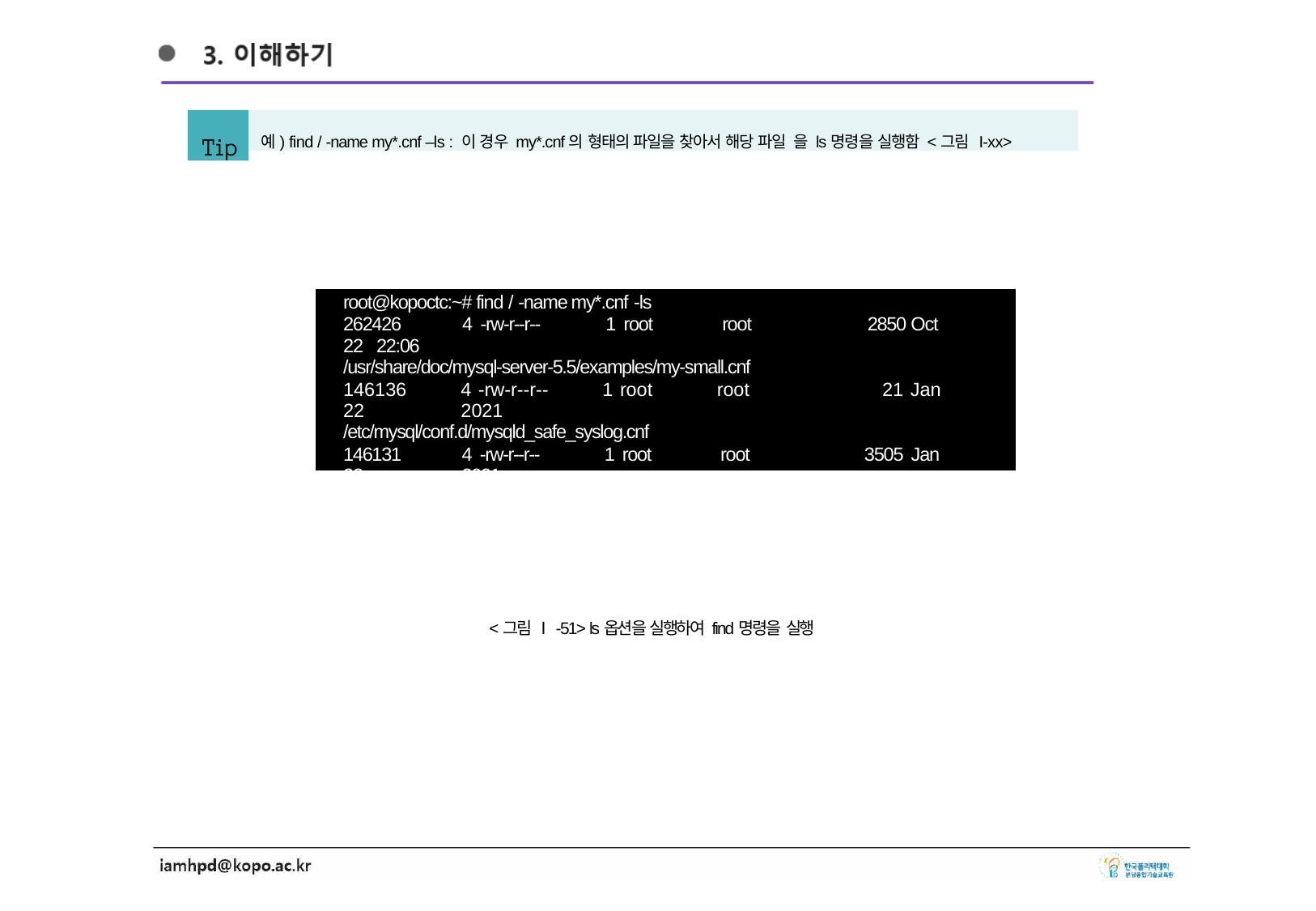

Tip

예) find / -name my*.cnf –ls : 이 경우 my*.cnf의 형태의 파일을 찾아서 해당 파일  을 ls명령을 실행함 <그림 I-xx>
root@kopoctc:~# find / -name my*.cnf -ls
262426	4 -rw-r--r--	1 root	root	2850 Oct 22 22:06
/usr/share/doc/mysql-server-5.5/examples/my-small.cnf
146136	4 -rw-r--r--	1 root	root	21 Jan 22	2021
/etc/mysql/conf.d/mysqld_safe_syslog.cnf
146131	4 -rw-r--r--	1 root	root	3505 Jan 22	2021
/etc/mysql/my.cnf
root@kopoctc:~#

<그림 Ⅰ-51> ls옵션을 실행하여 find명령을 실행